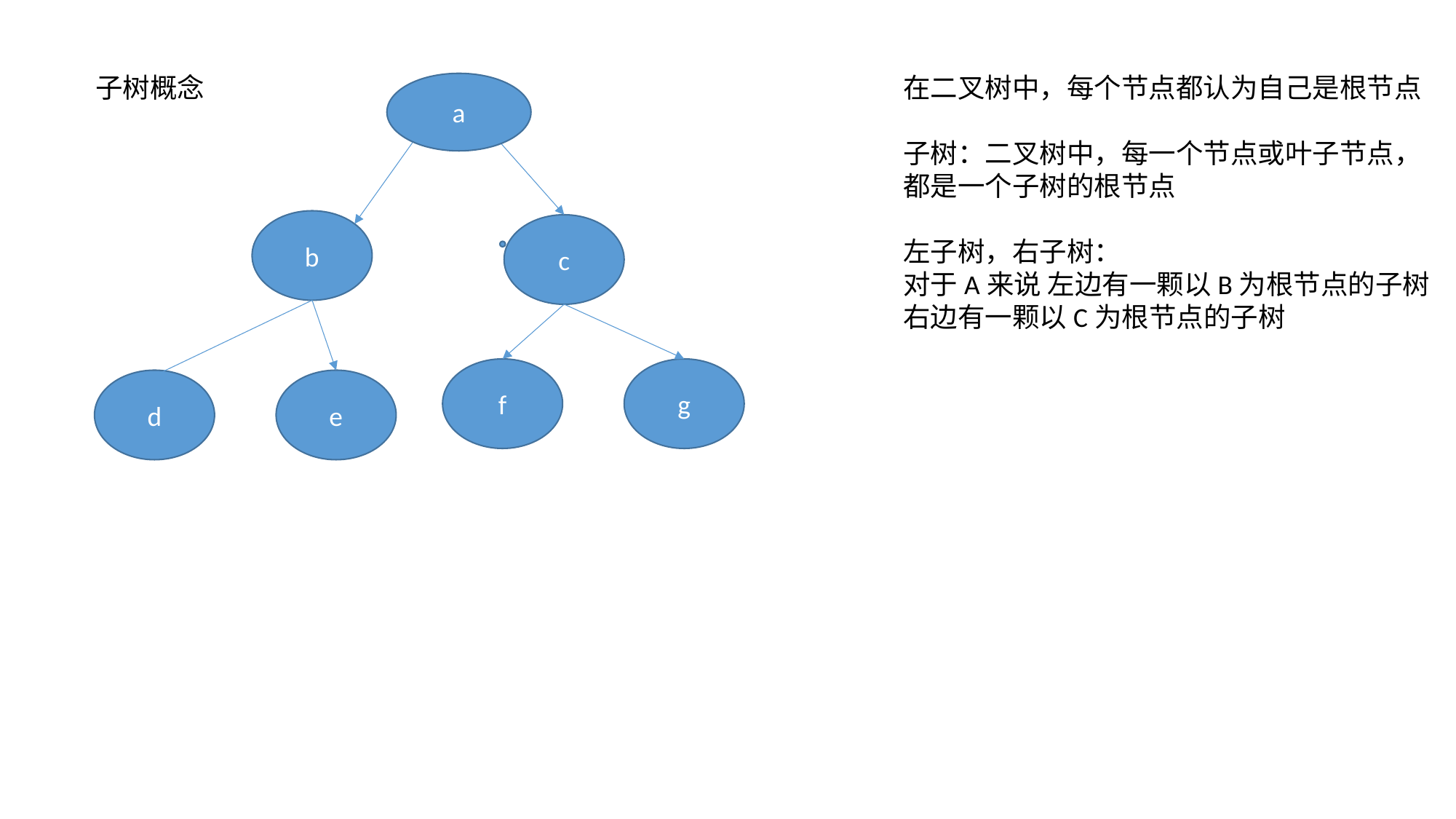

子树概念
在二叉树中，每个节点都认为自己是根节点

子树：二叉树中，每一个节点或叶子节点，
都是一个子树的根节点

左子树，右子树：
对于A来说 左边有一颗以B为根节点的子树
右边有一颗以C为根节点的子树
a
b
c

f
g
d
e